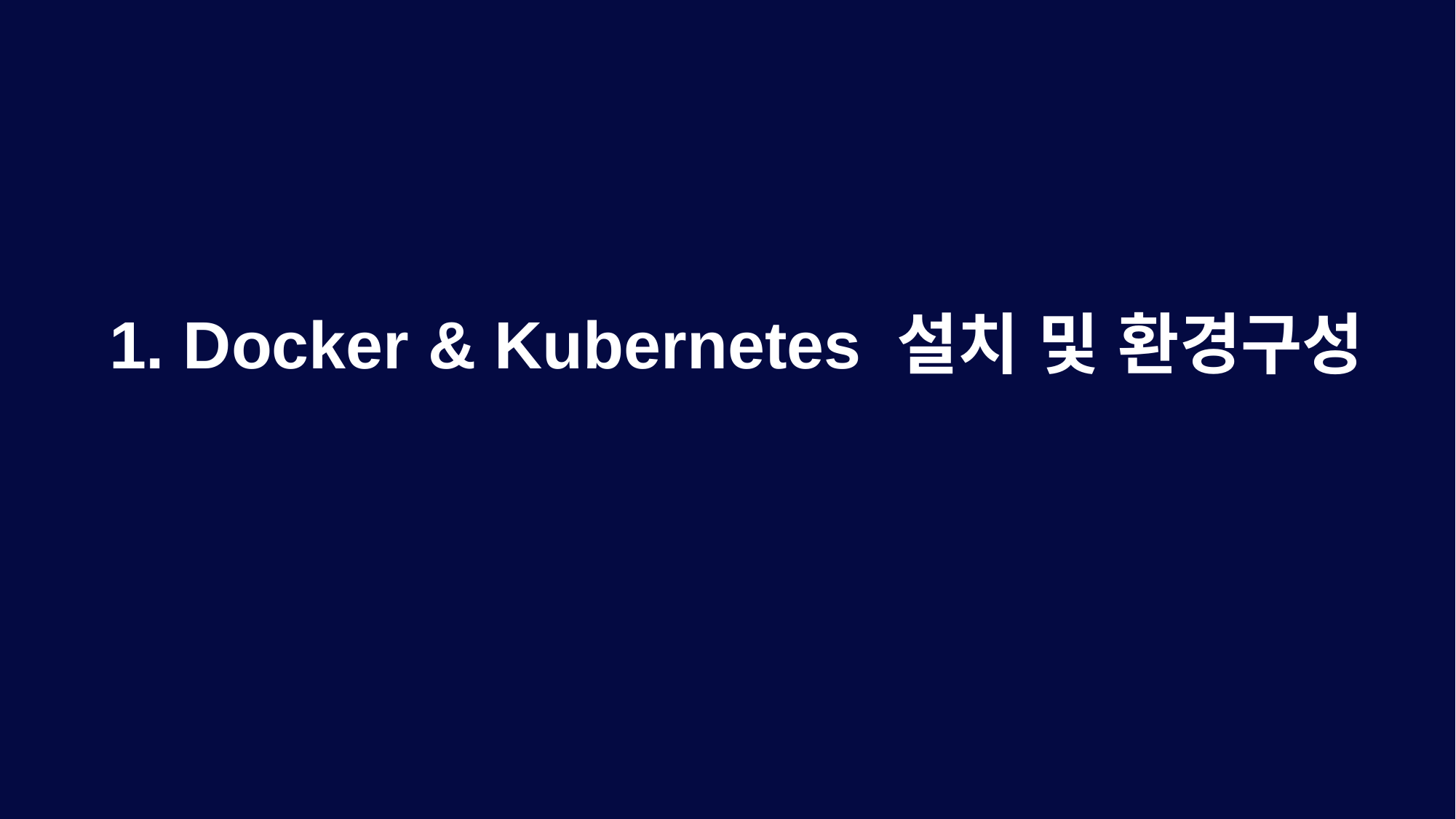

1. Docker & Kubernetes 설치 및 환경구성